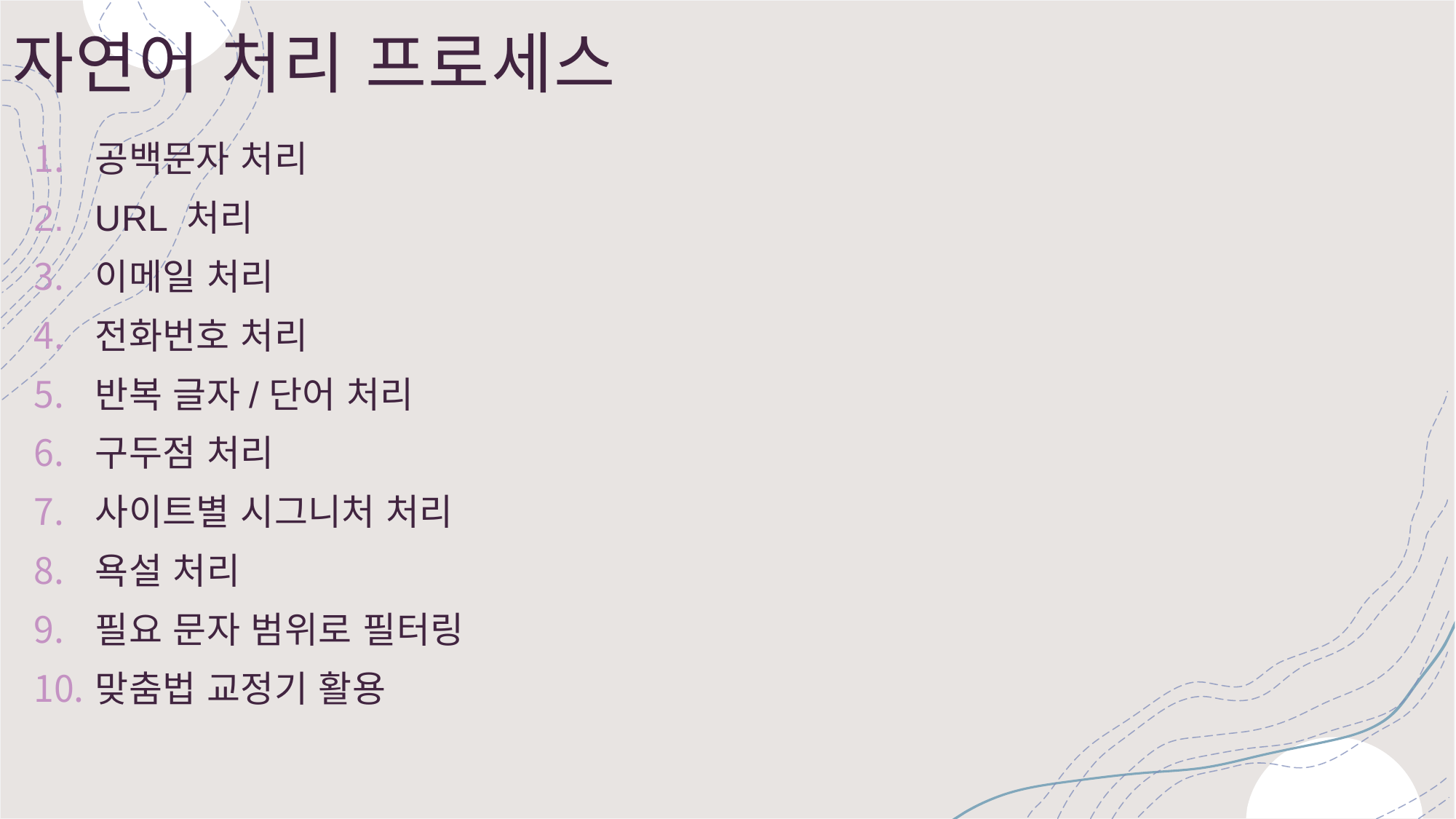

# 자연어 처리 프로세스
공백문자 처리
URL 처리
이메일 처리
전화번호 처리
반복 글자/단어 처리
구두점 처리
사이트별 시그니처 처리
욕설 처리
필요 문자 범위로 필터링
맞춤법 교정기 활용